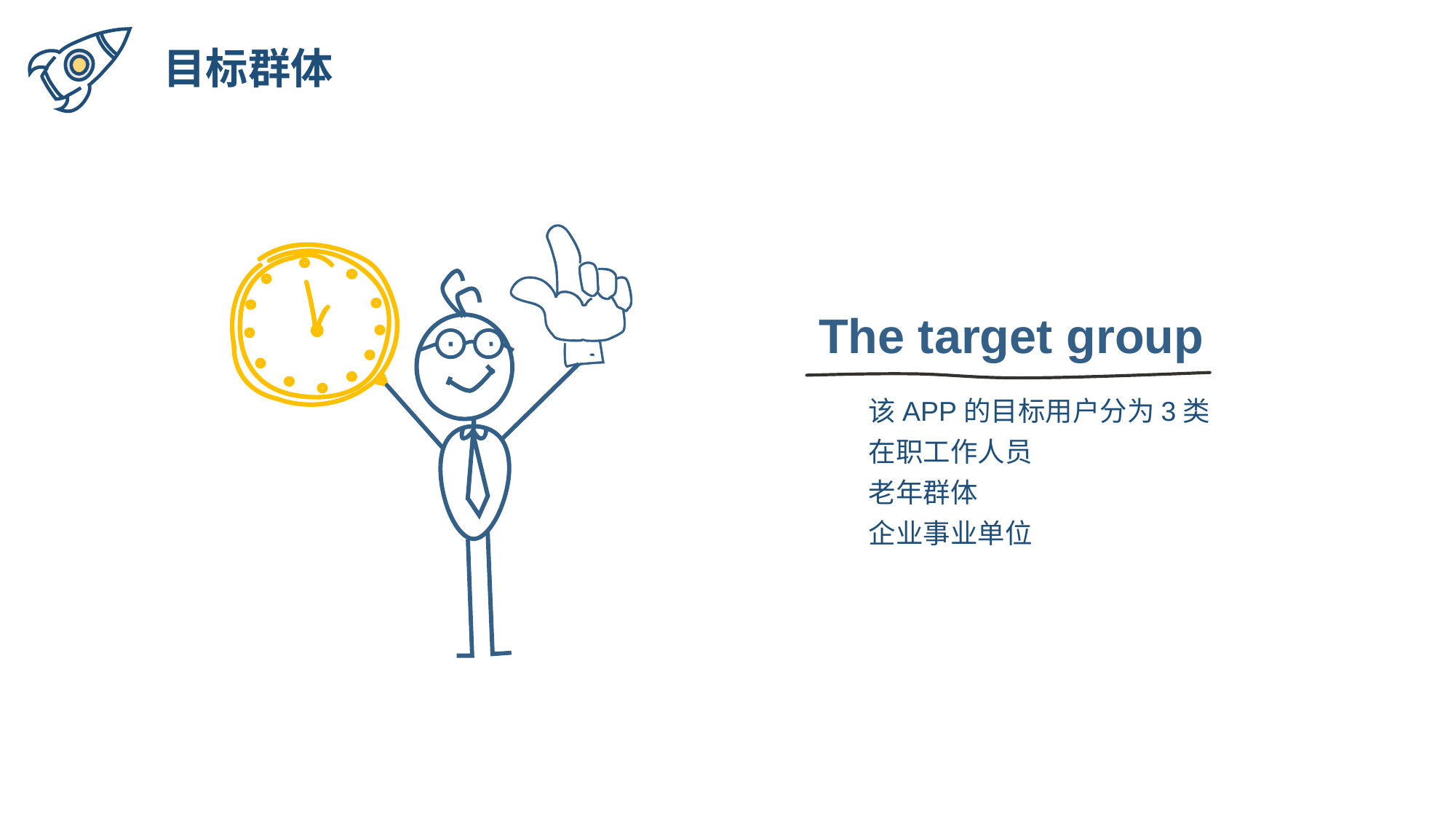

目标群体

The target group

该APP的目标用户分为3类
在职工作人员
老年群体
企业事业单位